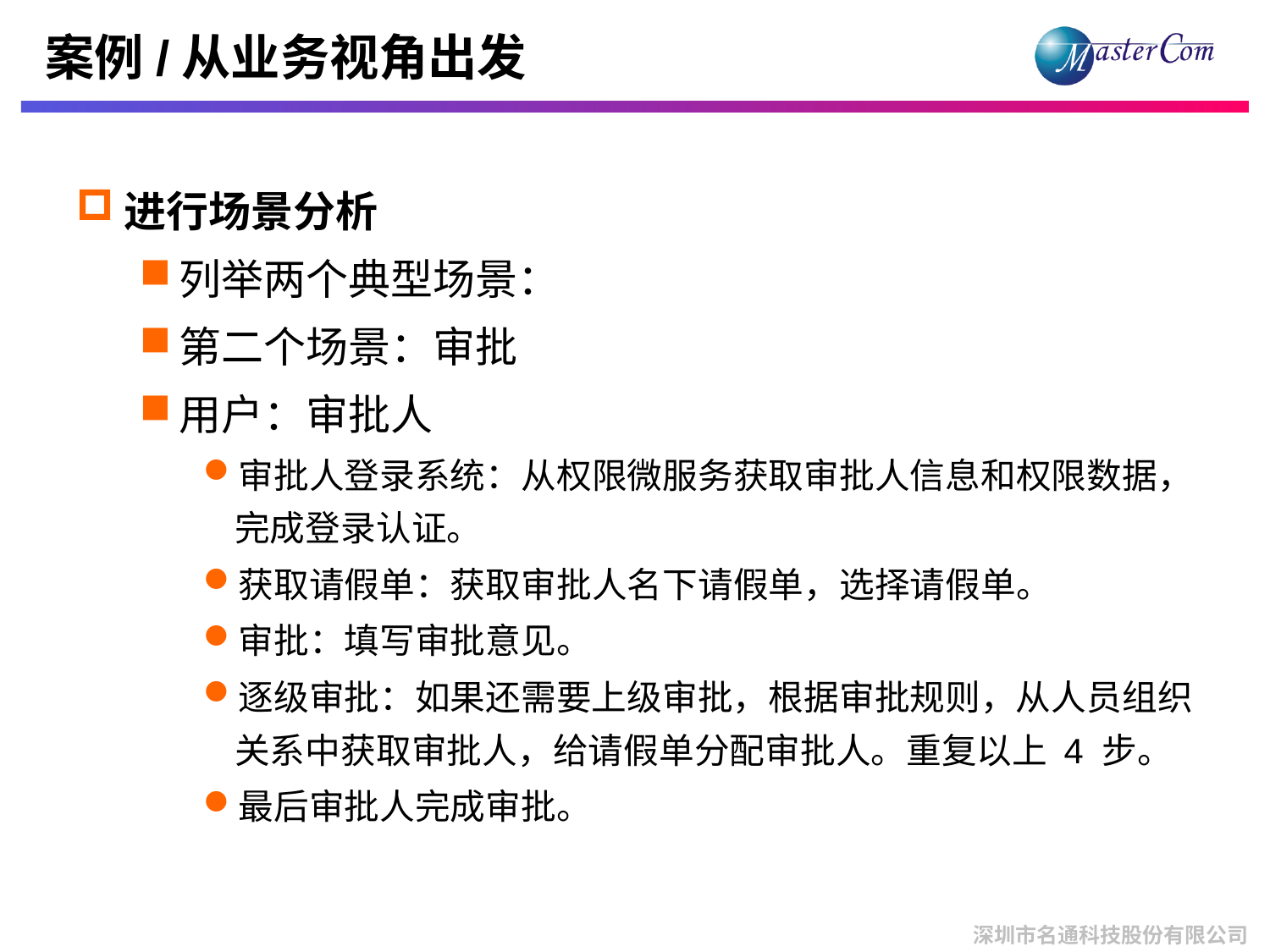

# 案例/从业务视角出发
进行场景分析
列举两个典型场景：
第二个场景：审批
用户：审批人
审批人登录系统：从权限微服务获取审批人信息和权限数据，完成登录认证。
获取请假单：获取审批人名下请假单，选择请假单。
审批：填写审批意见。
逐级审批：如果还需要上级审批，根据审批规则，从人员组织关系中获取审批人，给请假单分配审批人。重复以上 4 步。
最后审批人完成审批。